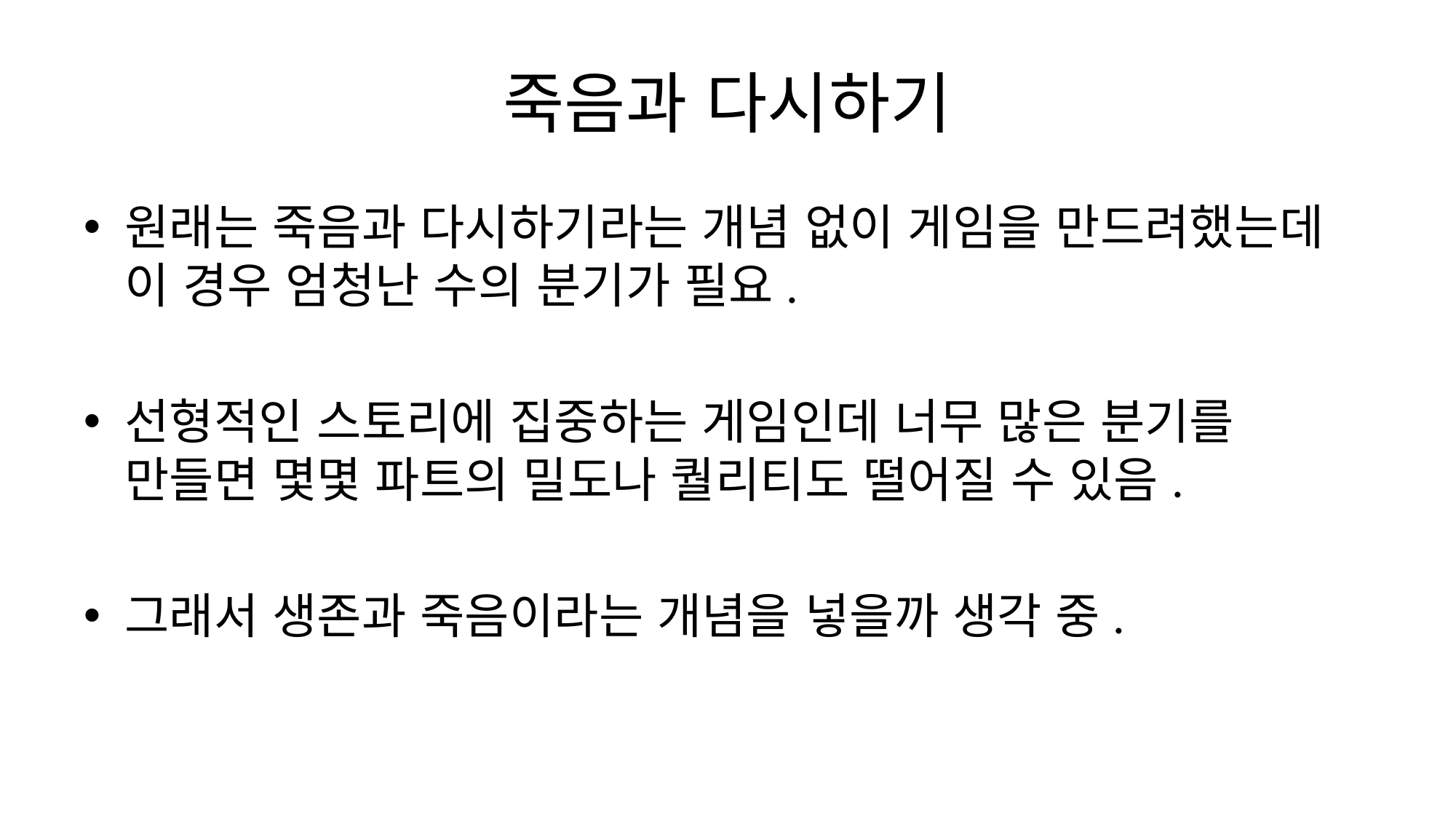

# 죽음과 다시하기
원래는 죽음과 다시하기라는 개념 없이 게임을 만드려했는데 이 경우 엄청난 수의 분기가 필요.

선형적인 스토리에 집중하는 게임인데 너무 많은 분기를 만들면 몇몇 파트의 밀도나 퀄리티도 떨어질 수 있음.

그래서 생존과 죽음이라는 개념을 넣을까 생각 중.